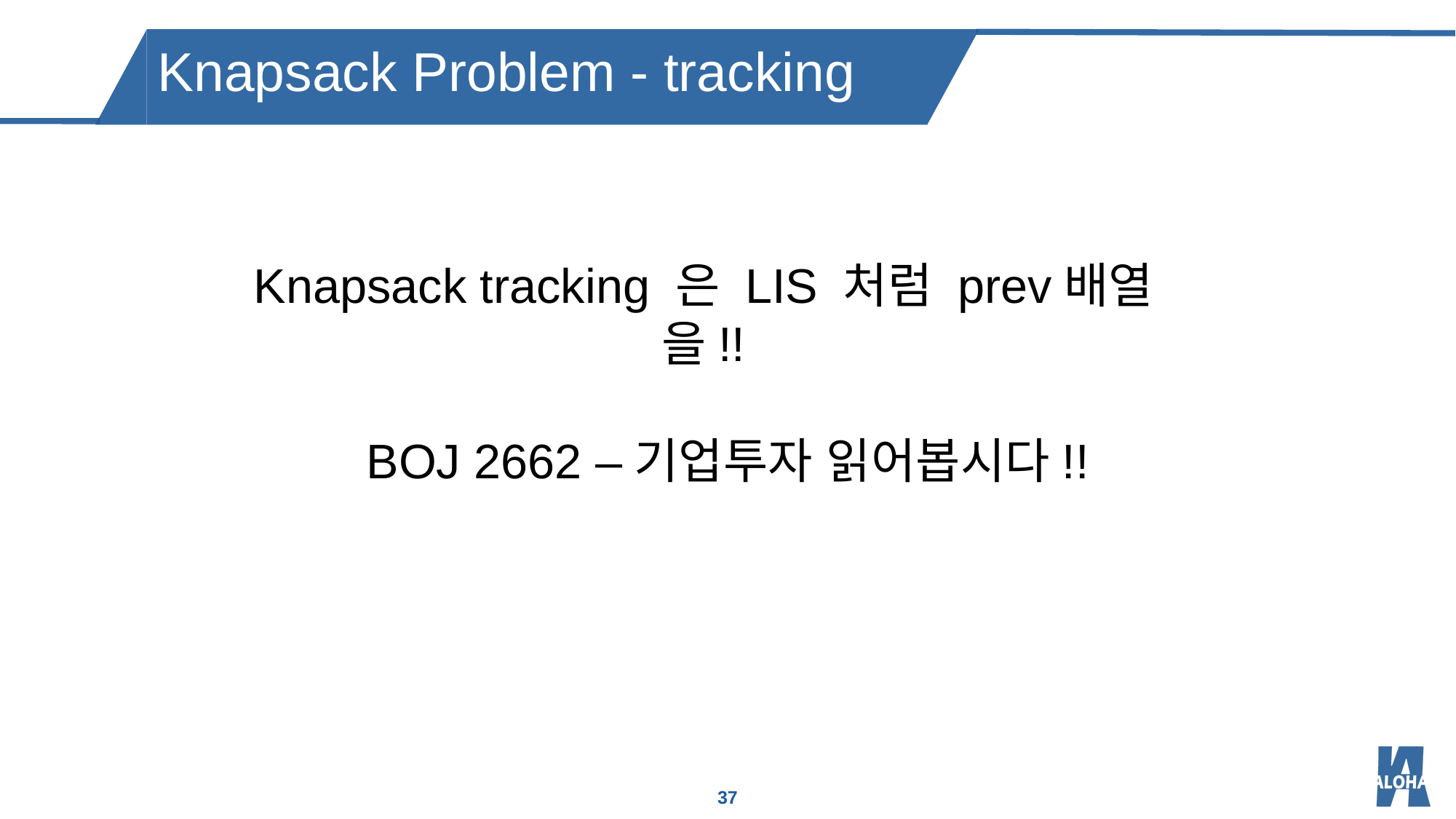

Knapsack Problem - tracking
Knapsack tracking 은 LIS 처럼 prev배열을!!
BOJ 2662 –기업투자 읽어봅시다!!
37